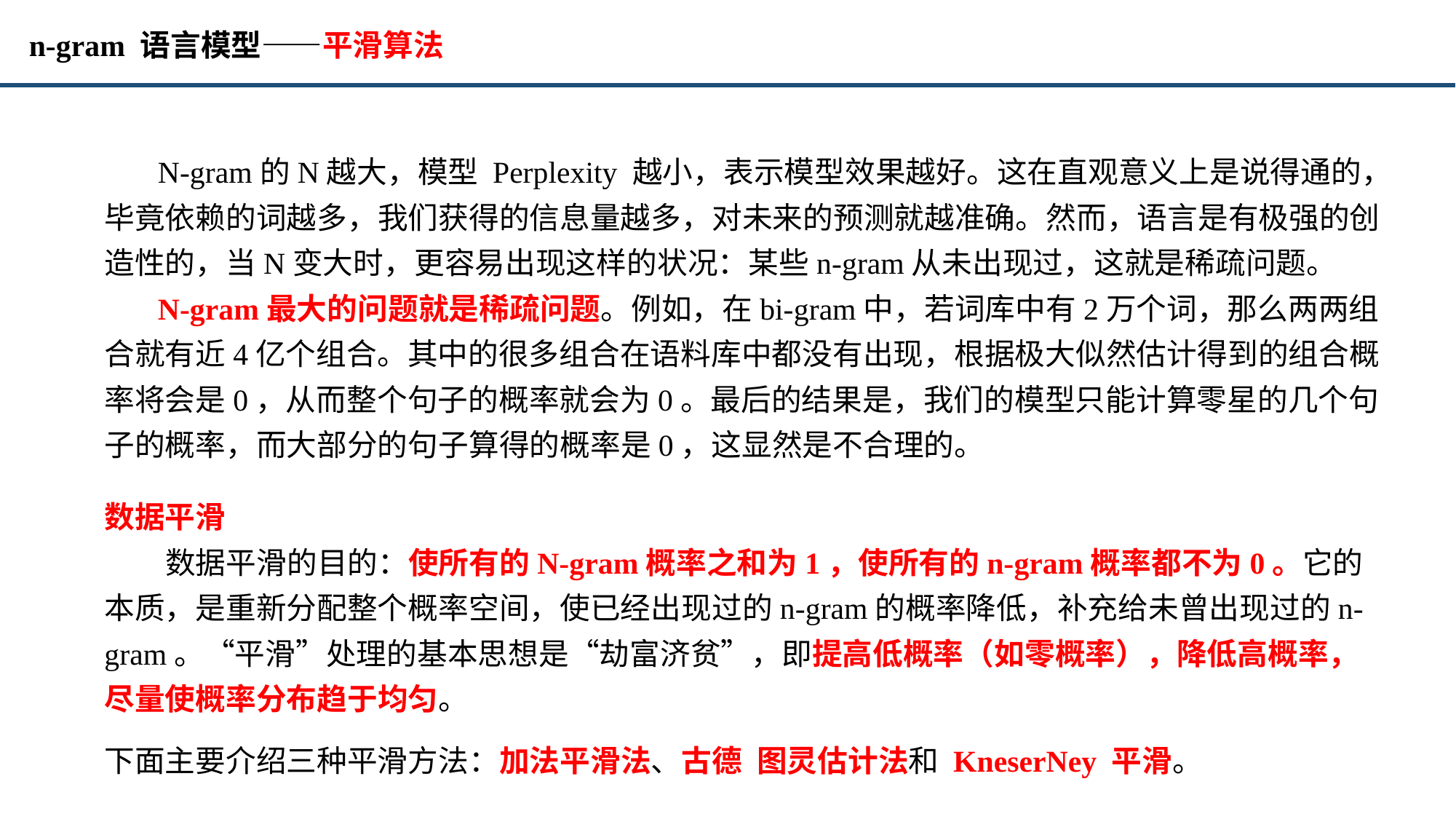

n-gram 语言模型——平滑算法
       N-gram的N越大，模型 Perplexity 越小，表示模型效果越好。这在直观意义上是说得通的，毕竟依赖的词越多，我们获得的信息量越多，对未来的预测就越准确。然而，语言是有极强的创造性的，当N变大时，更容易出现这样的状况：某些n-gram从未出现过，这就是稀疏问题。
       N-gram最大的问题就是稀疏问题。例如，在bi-gram中，若词库中有2万个词，那么两两组合就有近4亿个组合。其中的很多组合在语料库中都没有出现，根据极大似然估计得到的组合概率将会是0，从而整个句子的概率就会为0。最后的结果是，我们的模型只能计算零星的几个句子的概率，而大部分的句子算得的概率是0，这显然是不合理的。
数据平滑
        数据平滑的目的：使所有的N-gram概率之和为1，使所有的n-gram概率都不为0。它的本质，是重新分配整个概率空间，使已经出现过的n-gram的概率降低，补充给未曾出现过的n-gram。“平滑”处理的基本思想是“劫富济贫”，即提高低概率（如零概率），降低高概率，尽量使概率分布趋于均匀。
下面主要介绍三种平滑方法：加法平滑法、古德­图灵估计法和 Kneser­Ney 平滑。